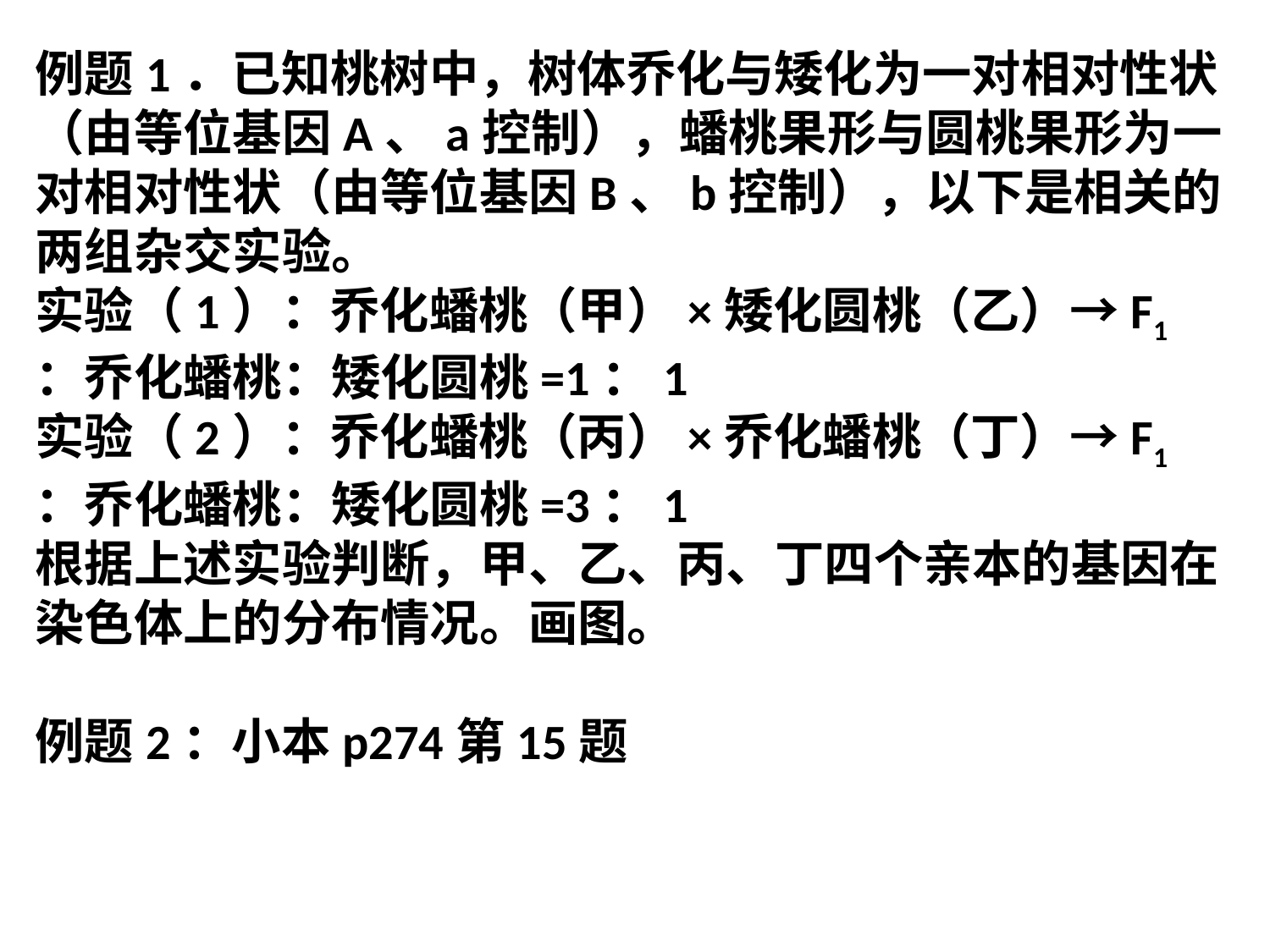

例题1．已知桃树中，树体乔化与矮化为一对相对性状（由等位基因A、a控制），蟠桃果形与圆桃果形为一对相对性状（由等位基因B、b控制），以下是相关的两组杂交实验。
实验（1）：乔化蟠桃（甲）×矮化圆桃（乙）→F1 ：乔化蟠桃：矮化圆桃=1：1
实验（2）：乔化蟠桃（丙）×乔化蟠桃（丁）→F1 ：乔化蟠桃：矮化圆桃=3：1
根据上述实验判断，甲、乙、丙、丁四个亲本的基因在染色体上的分布情况。画图。

例题2：小本p274第15题